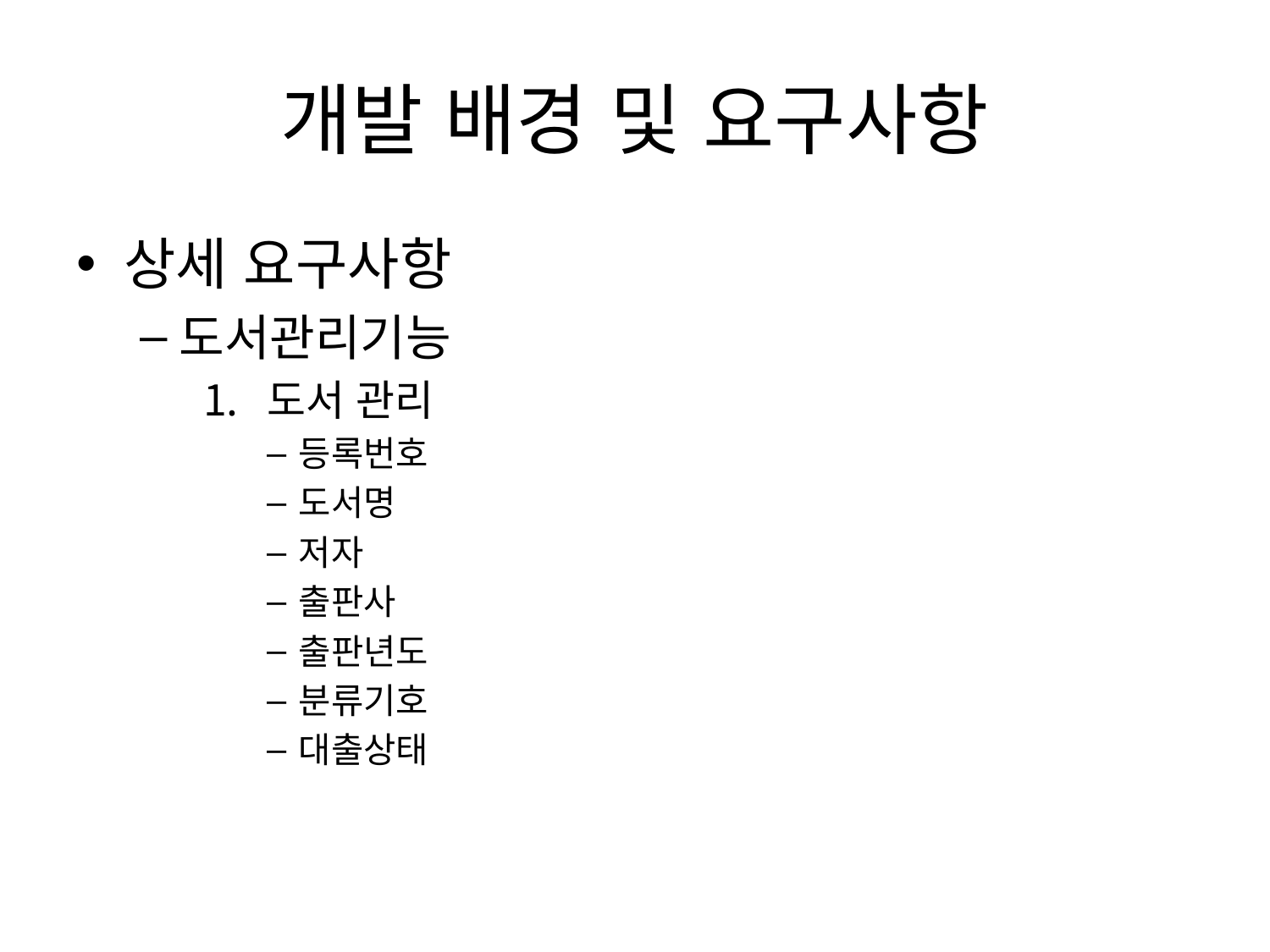

# 개발 배경 및 요구사항
상세 요구사항
도서관리기능
도서 관리
등록번호
도서명
저자
출판사
출판년도
분류기호
대출상태